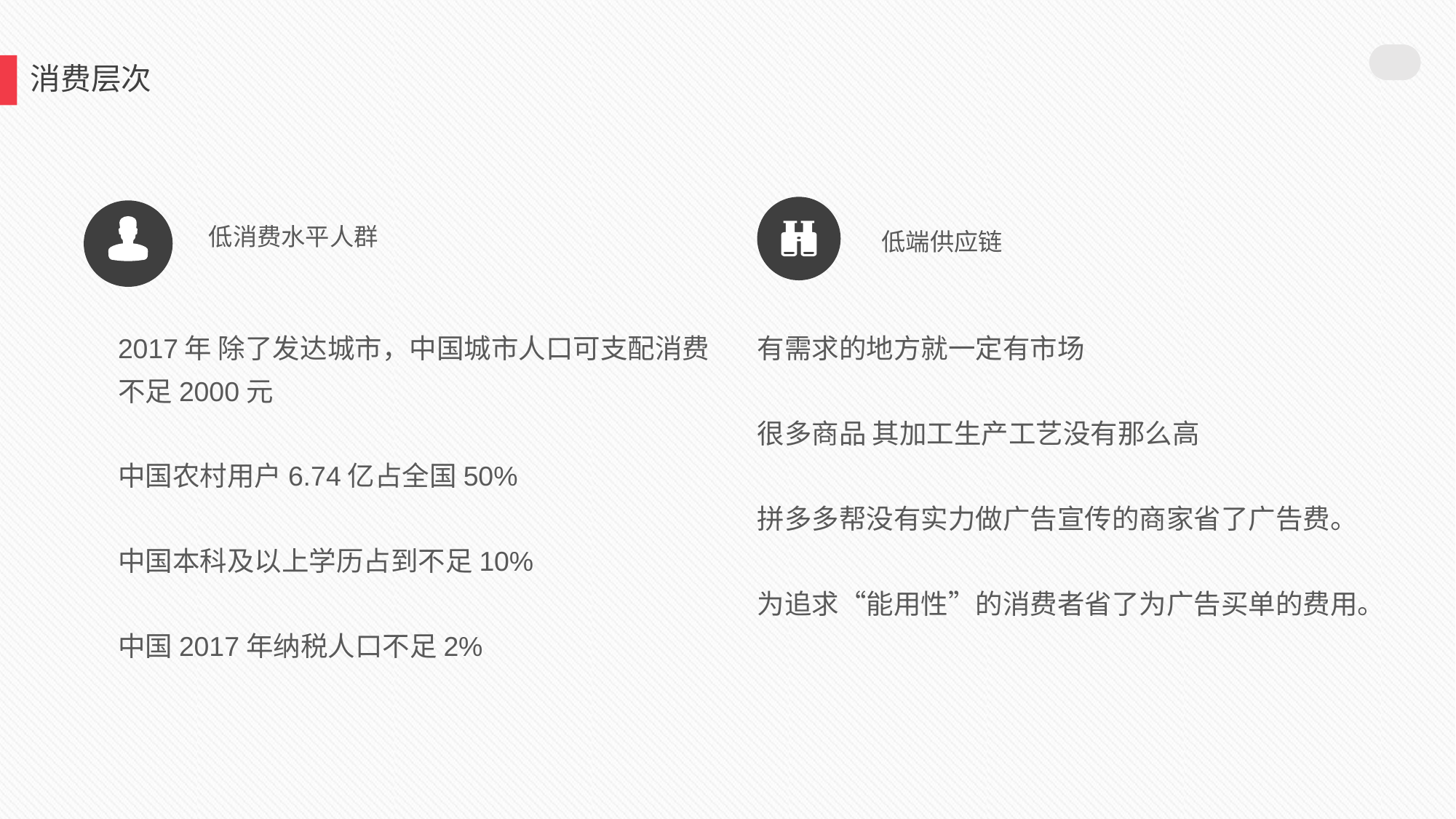

9
消费层次

低消费水平人群

低端供应链
2017年 除了发达城市，中国城市人口可支配消费不足2000元

中国农村用户6.74亿占全国50%

中国本科及以上学历占到不足10%

中国2017年纳税人口不足2%

有需求的地方就一定有市场

很多商品 其加工生产工艺没有那么高

拼多多帮没有实力做广告宣传的商家省了广告费。

为追求“能用性”的消费者省了为广告买单的费用。